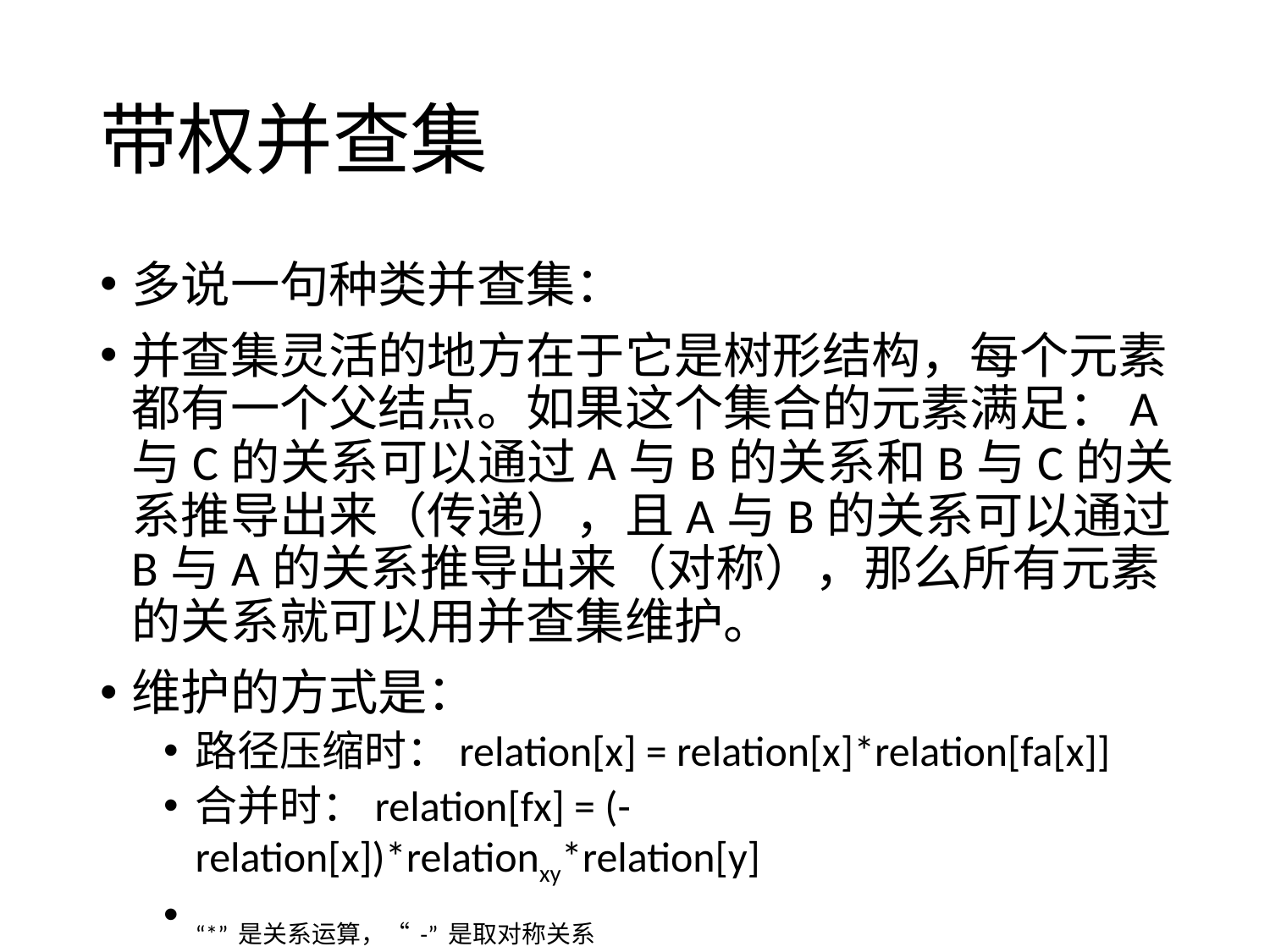

# 带权并查集
多说一句种类并查集：
并查集灵活的地方在于它是树形结构，每个元素都有一个父结点。如果这个集合的元素满足：A与C的关系可以通过A与B的关系和B与C的关系推导出来（传递），且A与B的关系可以通过B与A的关系推导出来（对称），那么所有元素的关系就可以用并查集维护。
维护的方式是：
路径压缩时：relation[x] = relation[x]*relation[fa[x]]
合并时：relation[fx] = (-relation[x])*relationxy*relation[y]
“*”是关系运算，“-”是取对称关系